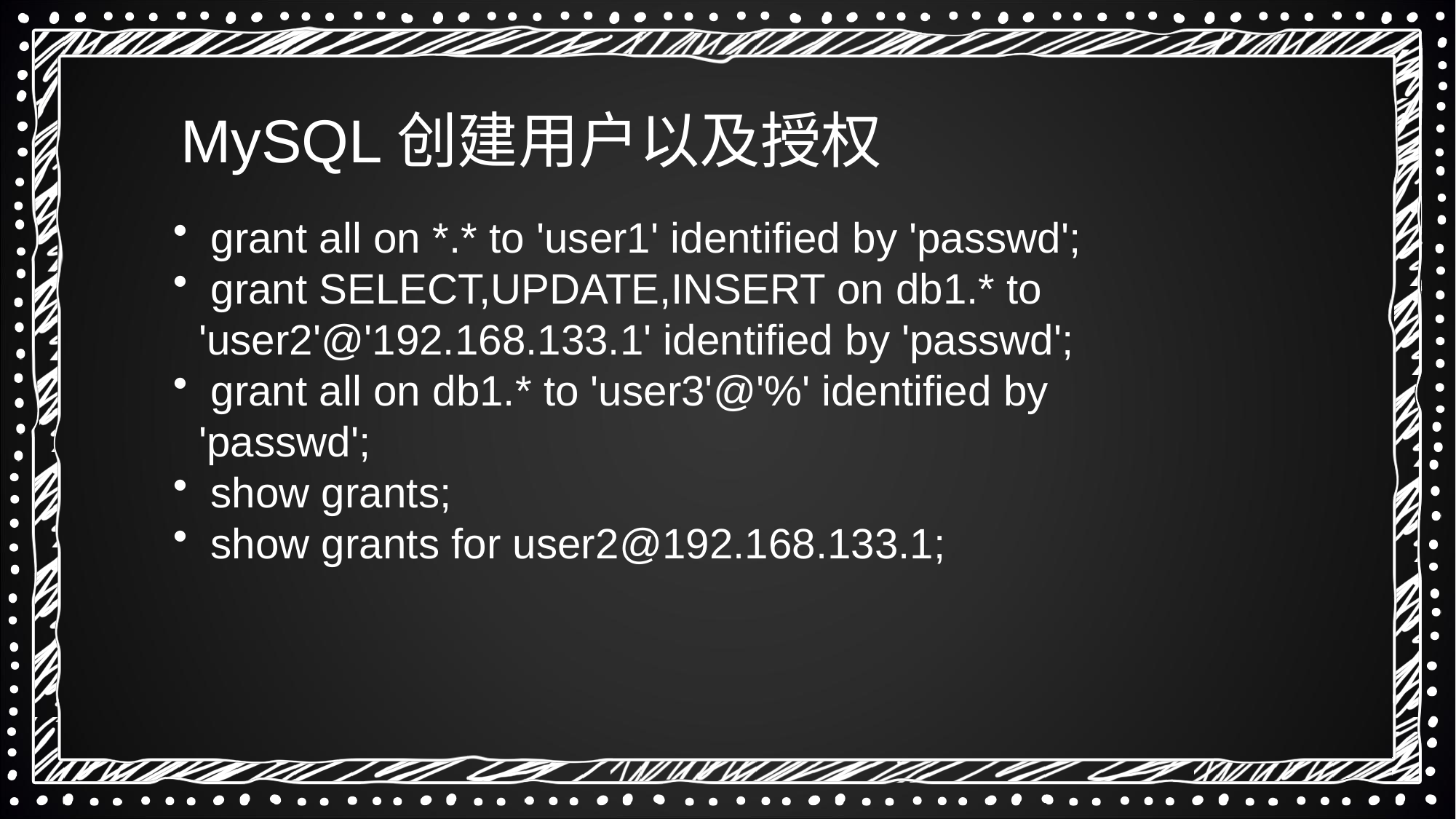

MySQL创建用户以及授权
 grant all on *.* to 'user1' identified by 'passwd';
 grant SELECT,UPDATE,INSERT on db1.* to 'user2'@'192.168.133.1' identified by 'passwd';
 grant all on db1.* to 'user3'@'%' identified by 'passwd';
 show grants;
 show grants for user2@192.168.133.1;